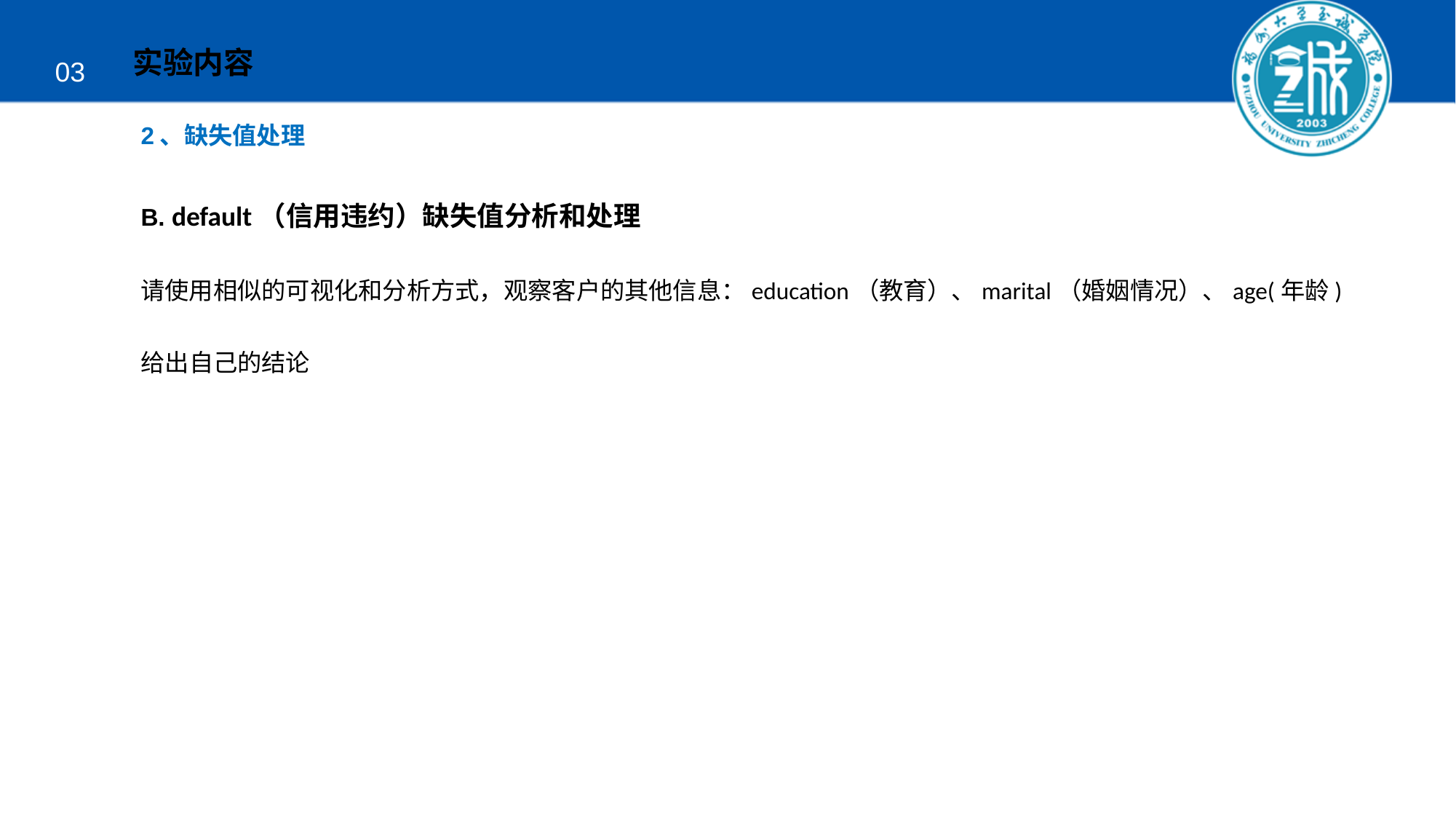

实验内容
03
2、缺失值处理
B. default（信用违约）缺失值分析和处理
请使用相似的可视化和分析方式，观察客户的其他信息：education（教育）、marital（婚姻情况）、age(年龄)
给出自己的结论